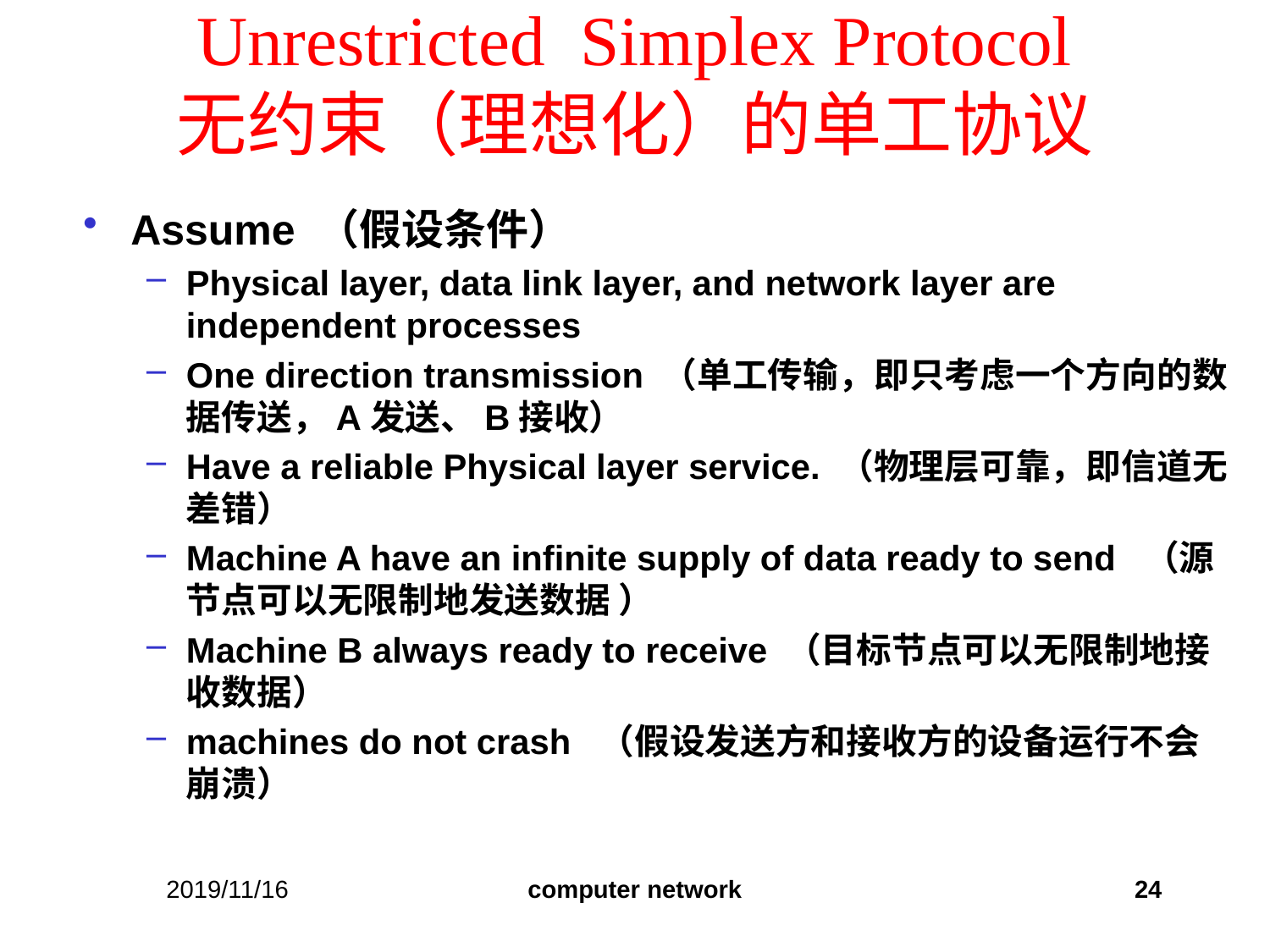

# Unrestricted  Simplex Protocol 无约束（理想化）的单工协议
Assume （假设条件）
Physical layer, data link layer, and network layer are independent processes
One direction transmission （单工传输，即只考虑一个方向的数据传送，A发送、B接收）
Have a reliable Physical layer service. （物理层可靠，即信道无差错）
Machine A have an infinite supply of data ready to send  （源节点可以无限制地发送数据 ）
Machine B always ready to receive （目标节点可以无限制地接收数据）
machines do not crash  （假设发送方和接收方的设备运行不会崩溃）
2019/11/16
computer network
24